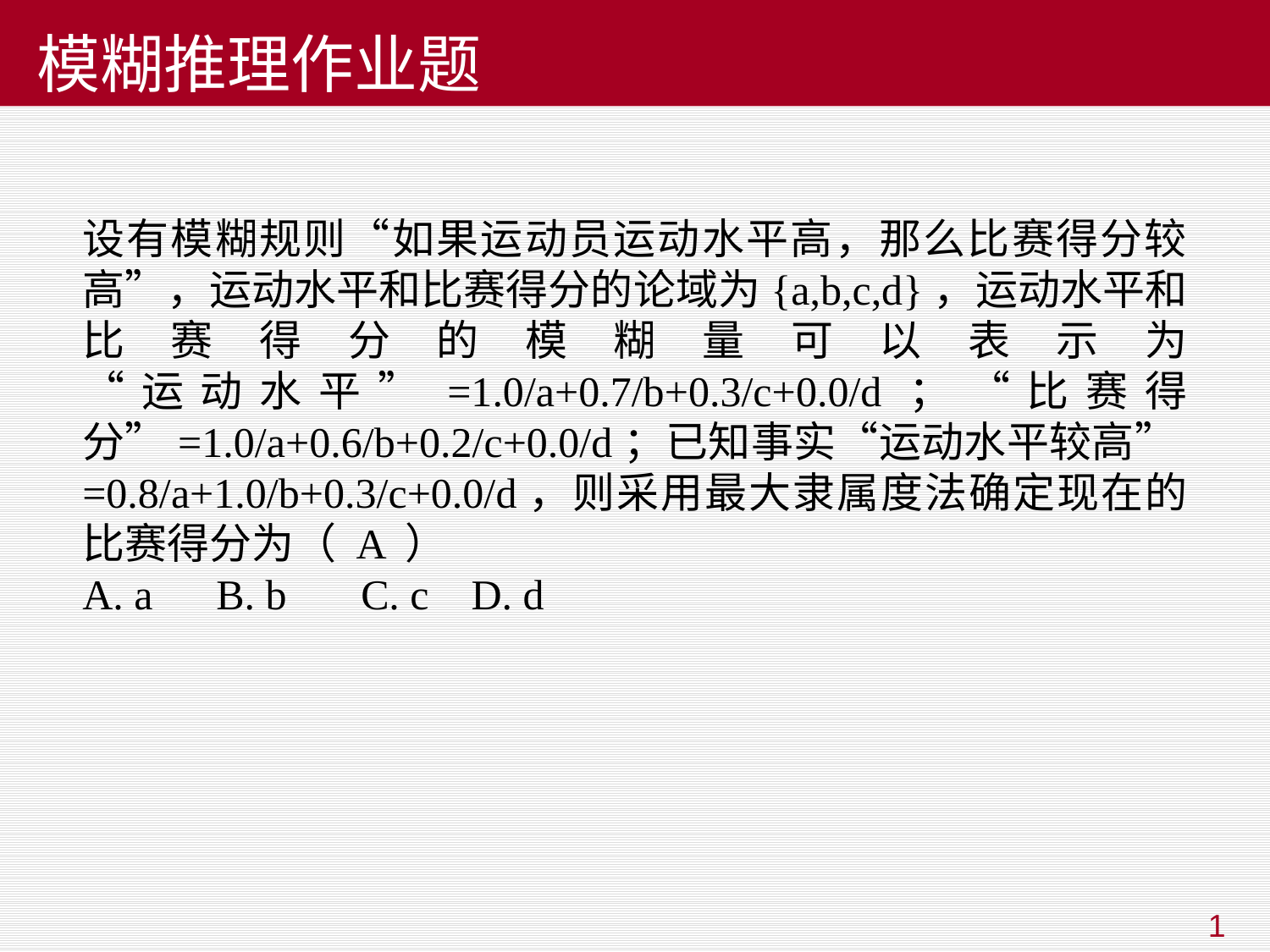

模糊推理作业题

设有模糊规则“如果运动员运动水平高，那么比赛得分较高”，运动水平和比赛得分的论域为{a,b,c,d}，运动水平和比赛得分的模糊量可以表示为 “运动水平”=1.0/a+0.7/b+0.3/c+0.0/d；“比赛得分”=1.0/a+0.6/b+0.2/c+0.0/d；已知事实“运动水平较高”=0.8/a+1.0/b+0.3/c+0.0/d，则采用最大隶属度法确定现在的比赛得分为（ A ）
A. a      B. b       C. c    D. d

1